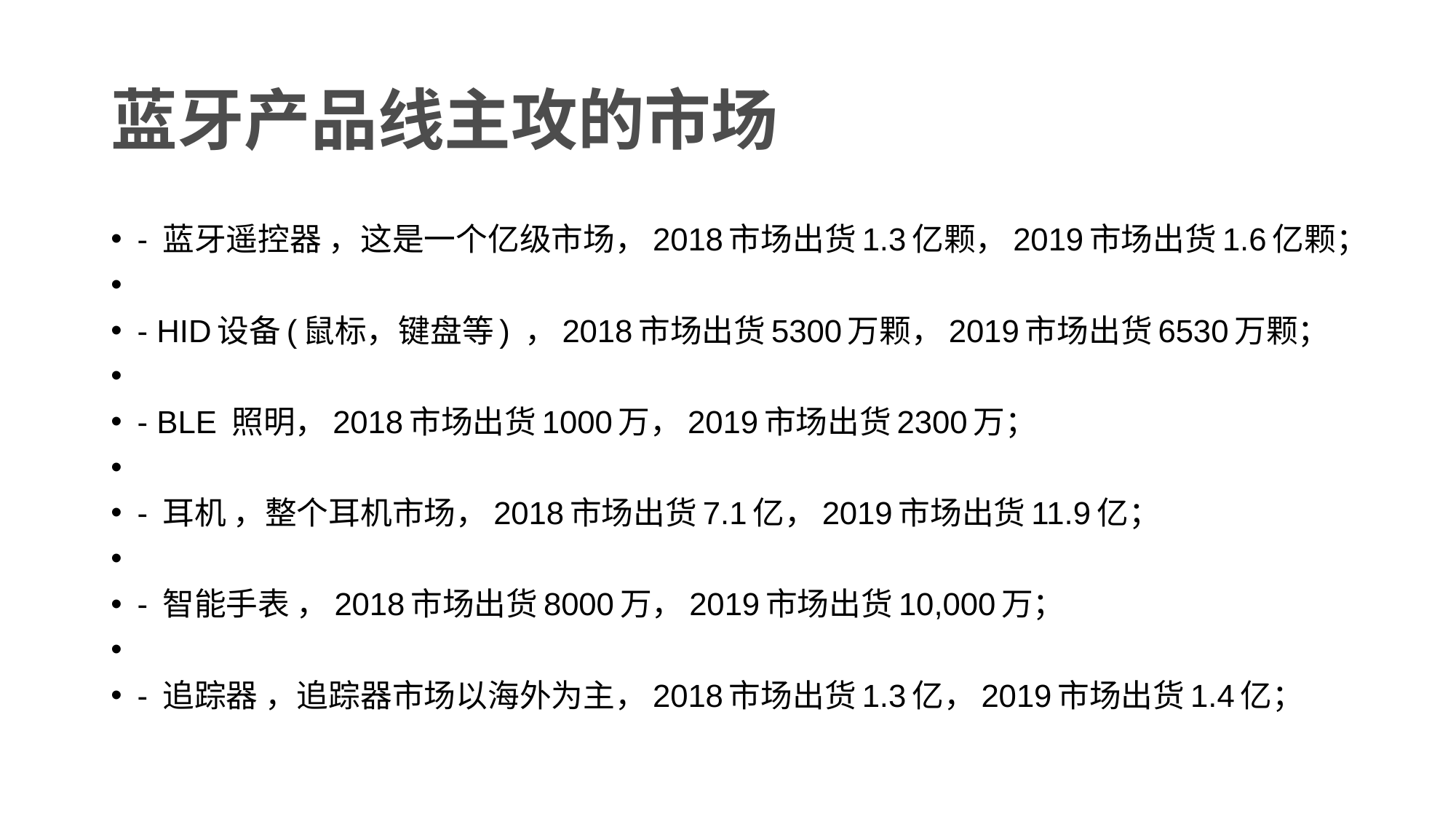

# 蓝牙产品线主攻的市场
- 蓝牙遥控器 ，这是一个亿级市场，2018市场出货1.3亿颗，2019市场出货1.6亿颗；

- HID设备(鼠标，键盘等) ，2018市场出货5300万颗，2019市场出货6530万颗；

- BLE 照明，2018市场出货1000万，2019市场出货2300万；

- 耳机 ，整个耳机市场，2018市场出货7.1亿，2019市场出货11.9亿；

- 智能手表 ，2018市场出货8000万，2019市场出货10,000万；

- 追踪器 ，追踪器市场以海外为主，2018市场出货1.3亿，2019市场出货1.4亿；